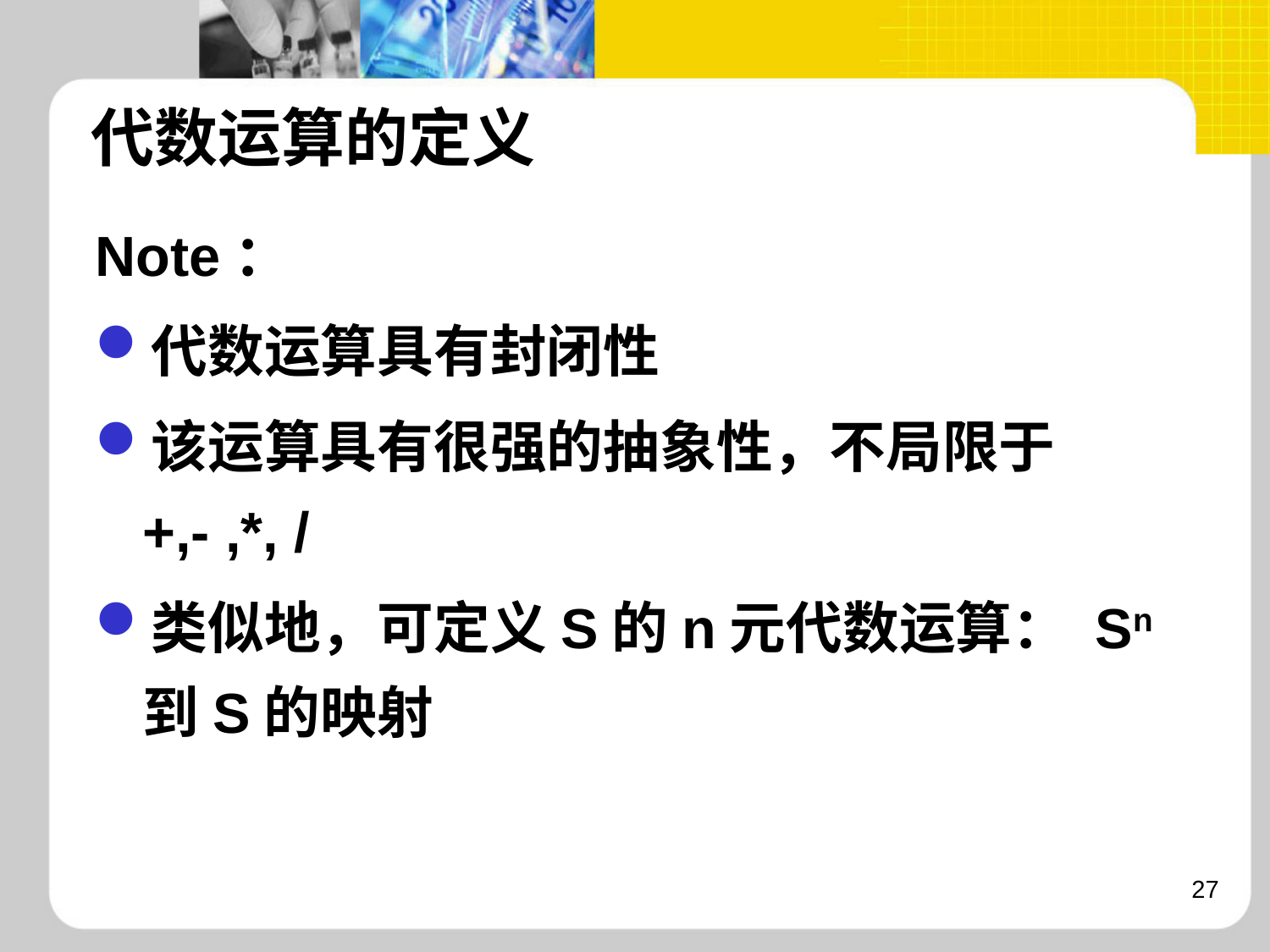

代数运算的定义
Note：
代数运算具有封闭性
该运算具有很强的抽象性，不局限于+,- ,*, /
类似地，可定义S的n元代数运算： Sn到S的映射

27